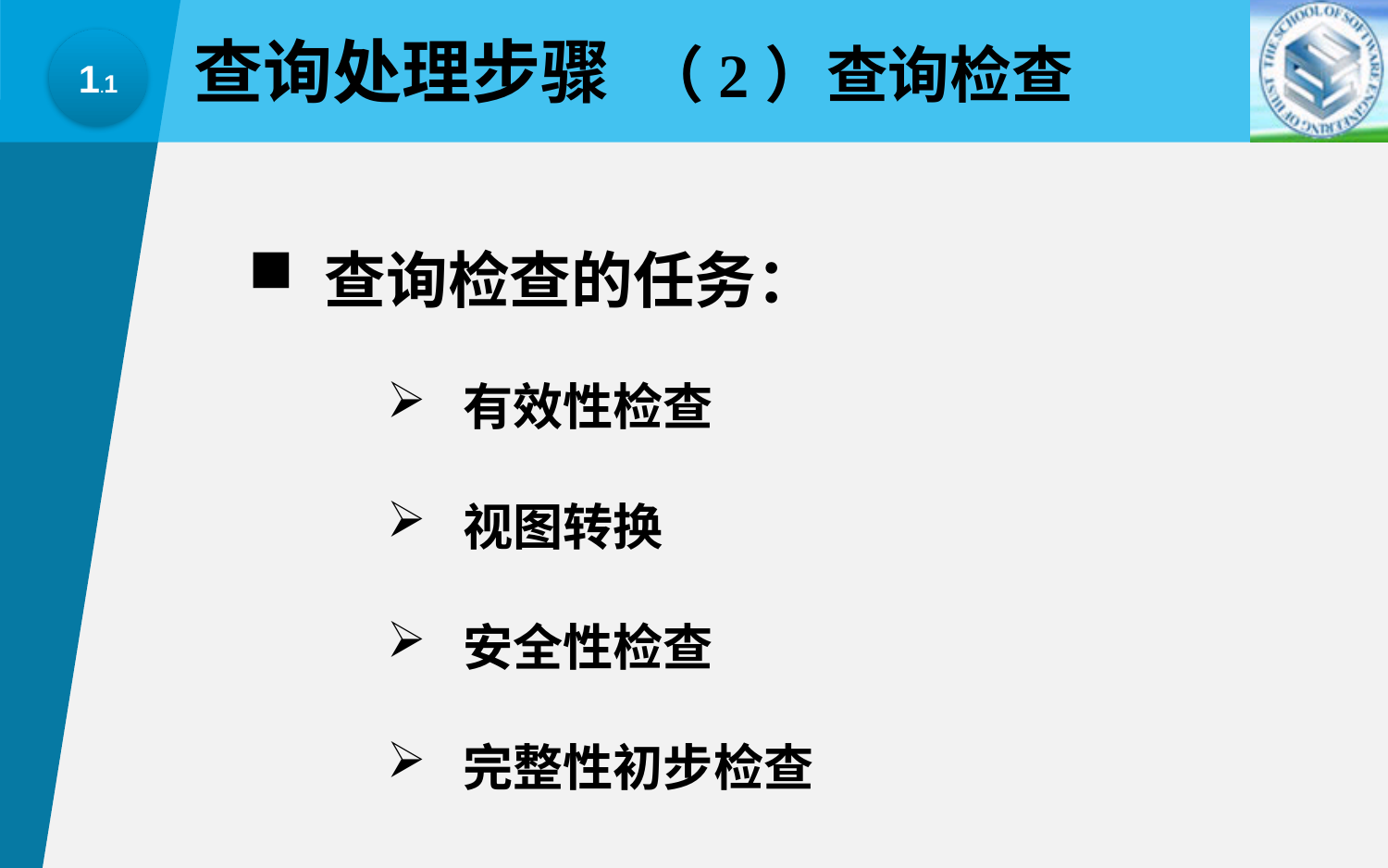

查询处理步骤
1.1
（2）查询检查
 查询检查的任务：
 有效性检查
 视图转换
 安全性检查
 完整性初步检查